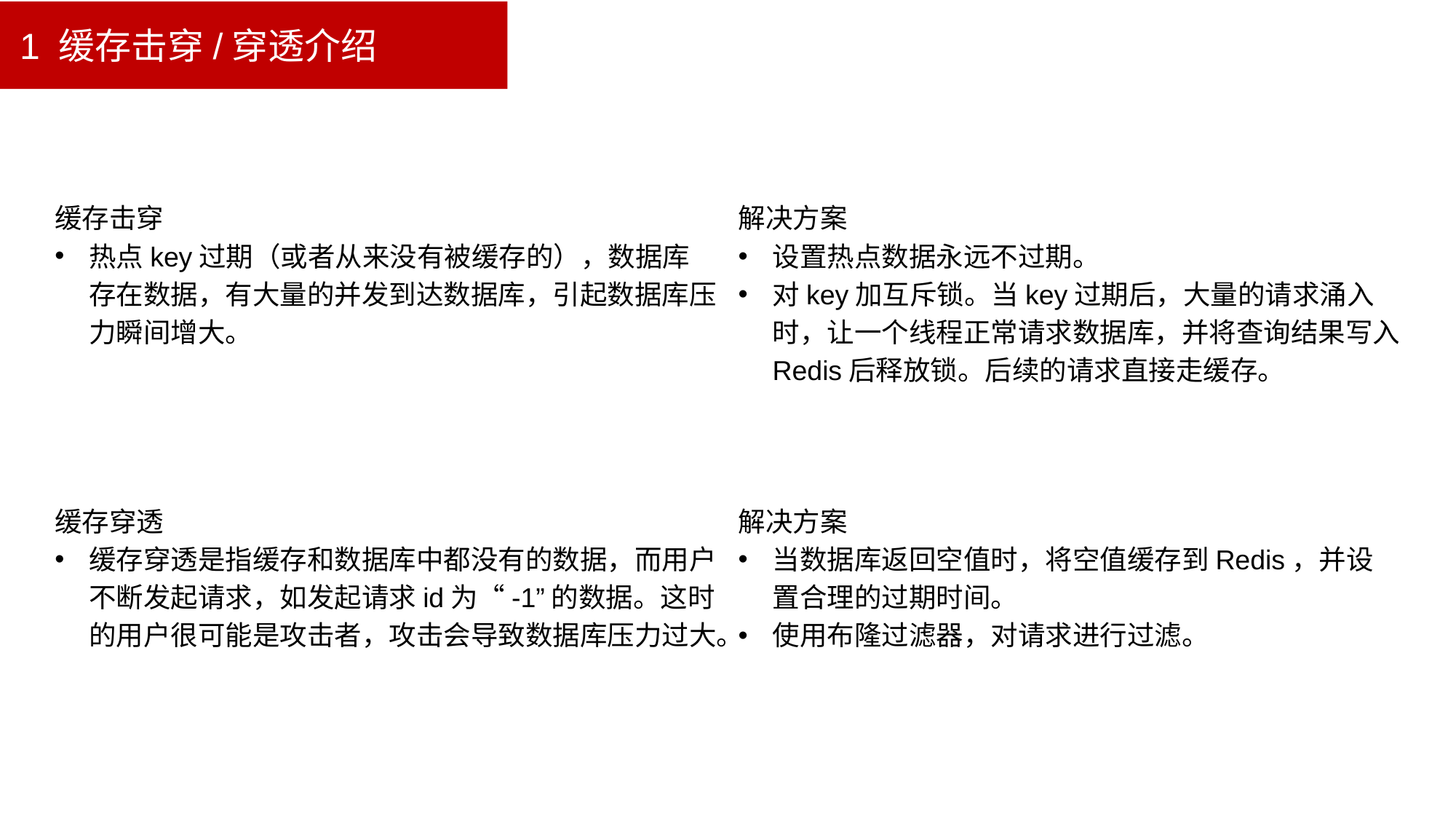

1 缓存击穿/穿透介绍
缓存击穿
热点key过期（或者从来没有被缓存的），数据库存在数据，有大量的并发到达数据库，引起数据库压力瞬间增大。

缓存穿透
缓存穿透是指缓存和数据库中都没有的数据，而用户不断发起请求，如发起请求id为“-1”的数据。这时的用户很可能是攻击者，攻击会导致数据库压力过大。
解决方案
设置热点数据永远不过期。
对key加互斥锁。当key过期后，大量的请求涌入时，让一个线程正常请求数据库，并将查询结果写入Redis后释放锁。后续的请求直接走缓存。

解决方案
当数据库返回空值时，将空值缓存到Redis，并设置合理的过期时间。
使用布隆过滤器，对请求进行过滤。